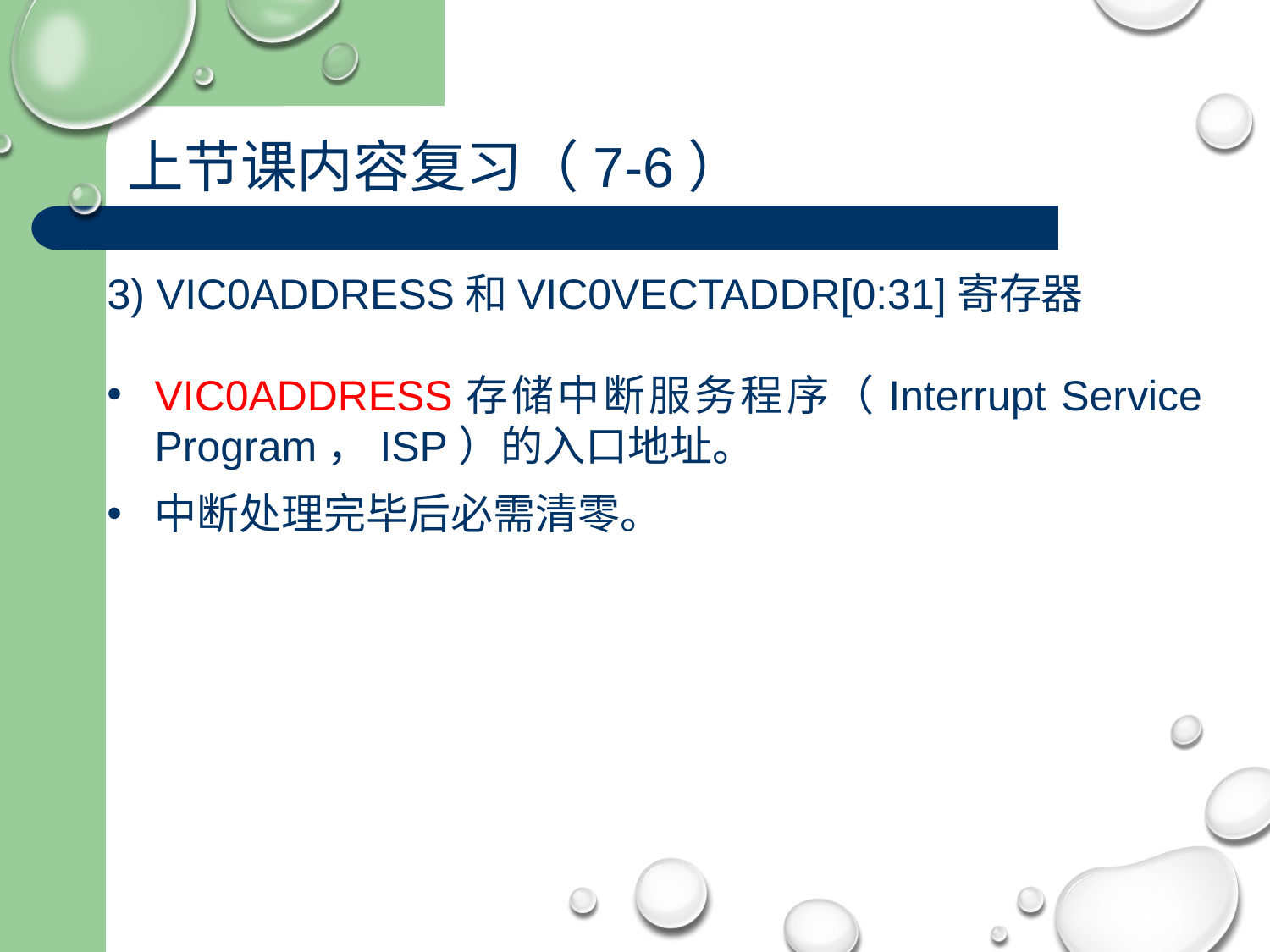

上节课内容复习（7-6）
3) VIC0ADDRESS和VIC0VECTADDR[0:31]寄存器
VIC0ADDRESS存储中断服务程序（Interrupt Service Program，ISP）的入口地址。
中断处理完毕后必需清零。